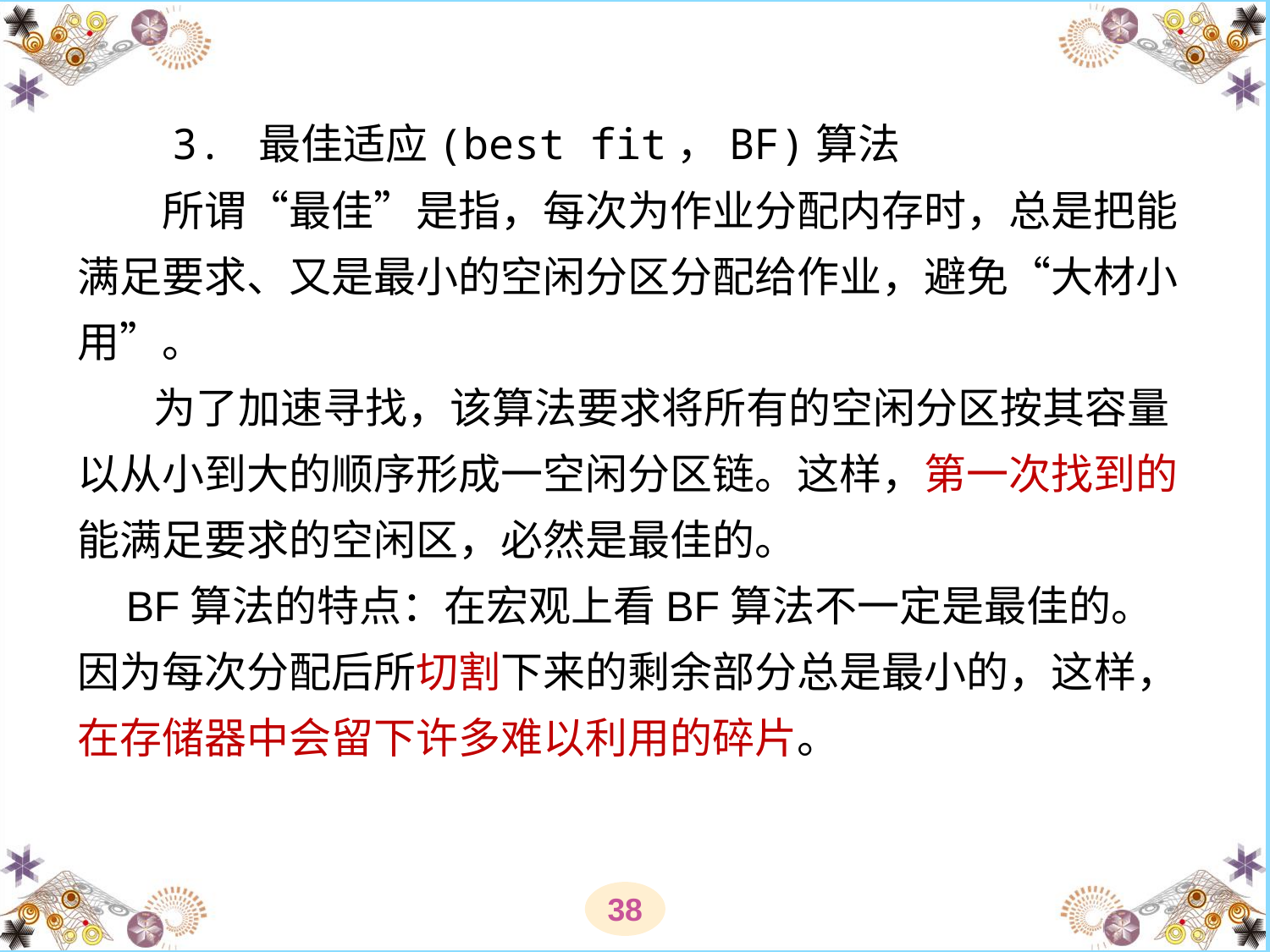

# 3. 最佳适应(best fit，BF)算法 　　所谓“最佳”是指，每次为作业分配内存时，总是把能满足要求、又是最小的空闲分区分配给作业，避免“大材小用”。 为了加速寻找，该算法要求将所有的空闲分区按其容量以从小到大的顺序形成一空闲分区链。这样，第一次找到的能满足要求的空闲区，必然是最佳的。 BF算法的特点：在宏观上看BF算法不一定是最佳的。因为每次分配后所切割下来的剩余部分总是最小的，这样，在存储器中会留下许多难以利用的碎片。